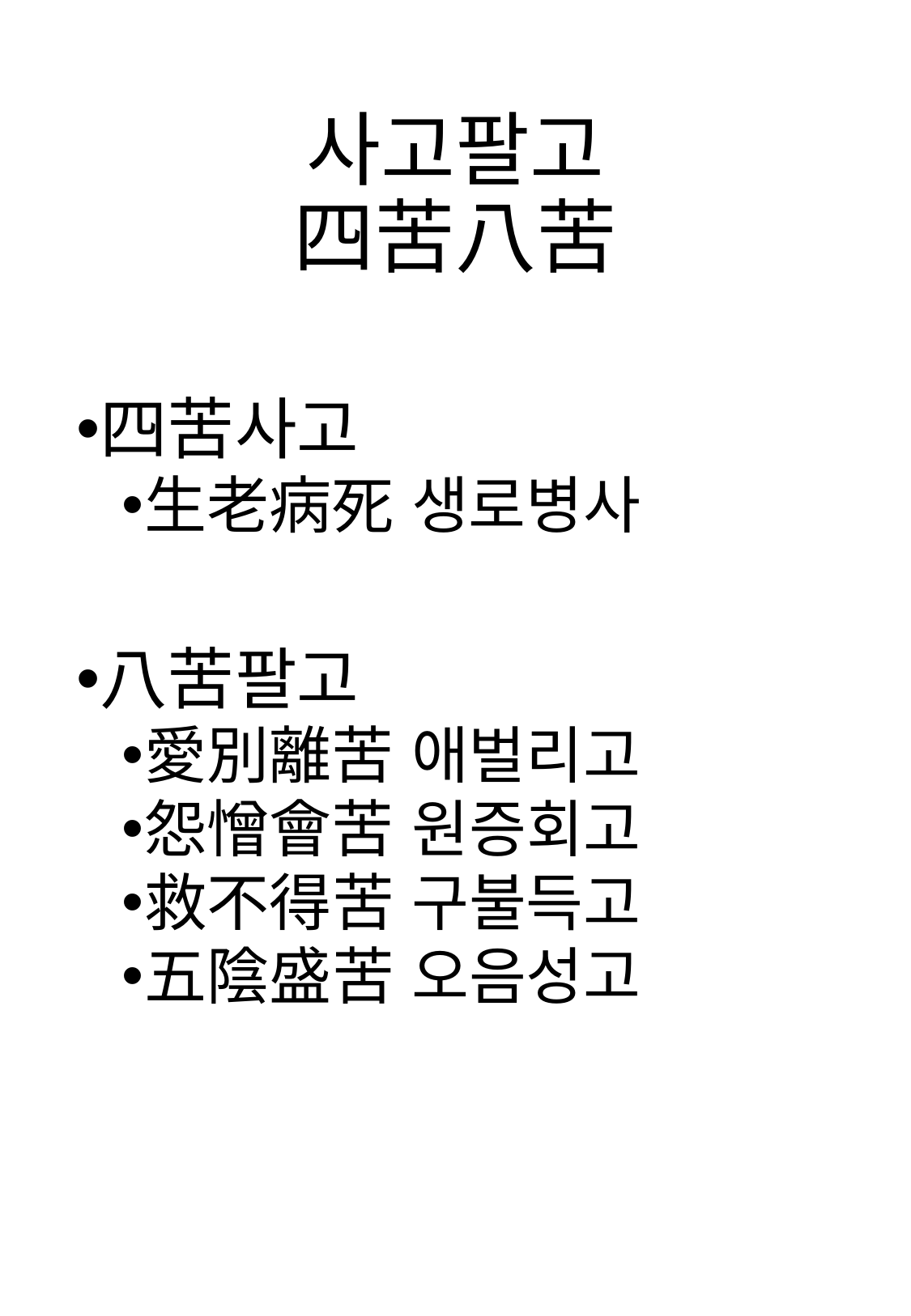

# 사고팔고 四苦八苦
四苦사고
生老病死 생로병사

八苦팔고
愛別離苦 애벌리고
怨憎會苦 원증회고
救不得苦 구불득고
五陰盛苦 오음성고